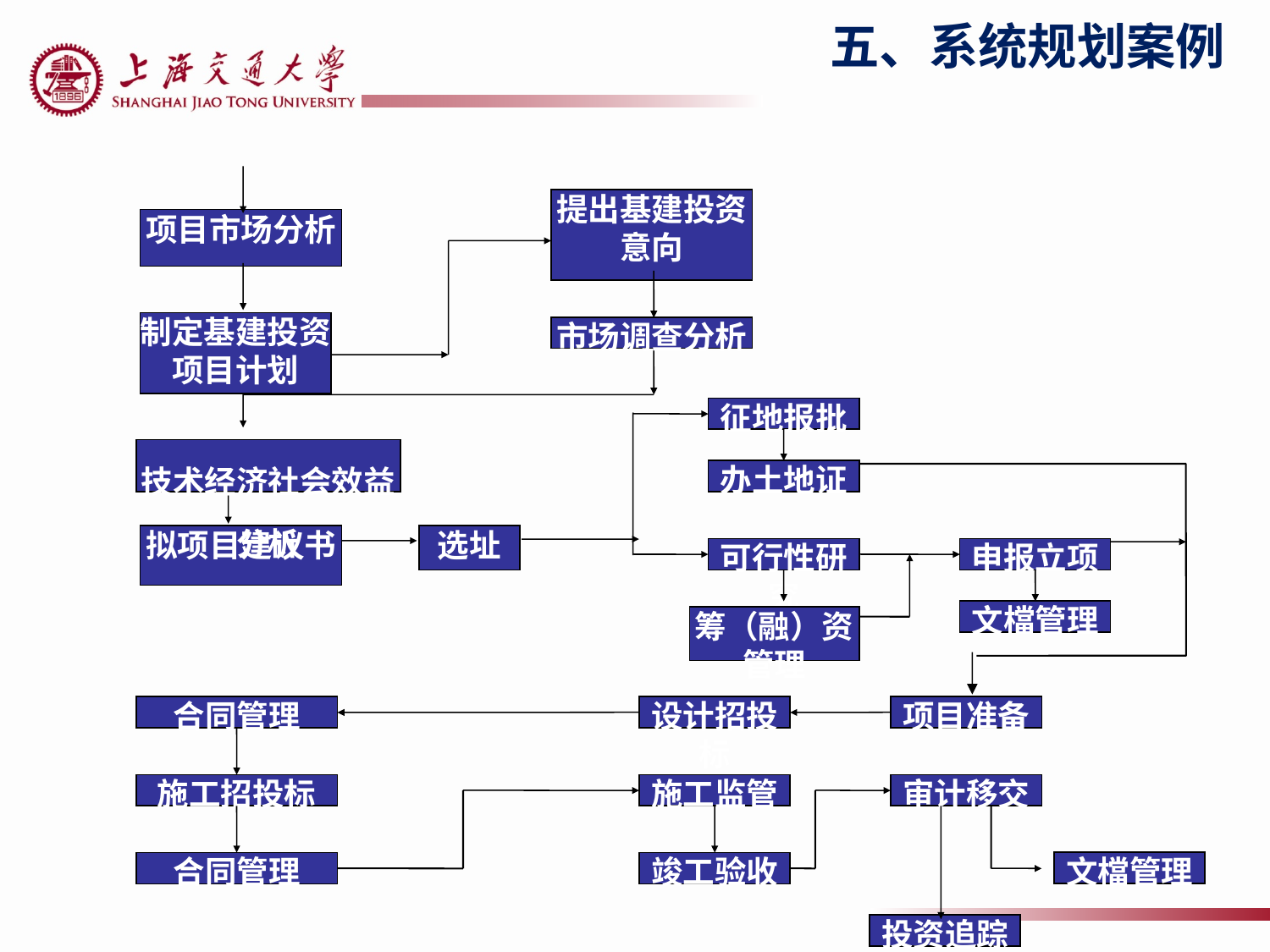

# 五、系统规划案例

制定基建投资项目计划
市场调查分析

征地报批

技术经济社会效益分析

办土地证

拟项目建议书

选址

可行性研究

申报立项

文檔管理
筹（融）资管理

合同管理

设计招投标

项目准备

施工招投标

施工监管

审计移交

文檔管理

合同管理

竣工验收

提出基建投资意向

项目市场分析
投资追踪